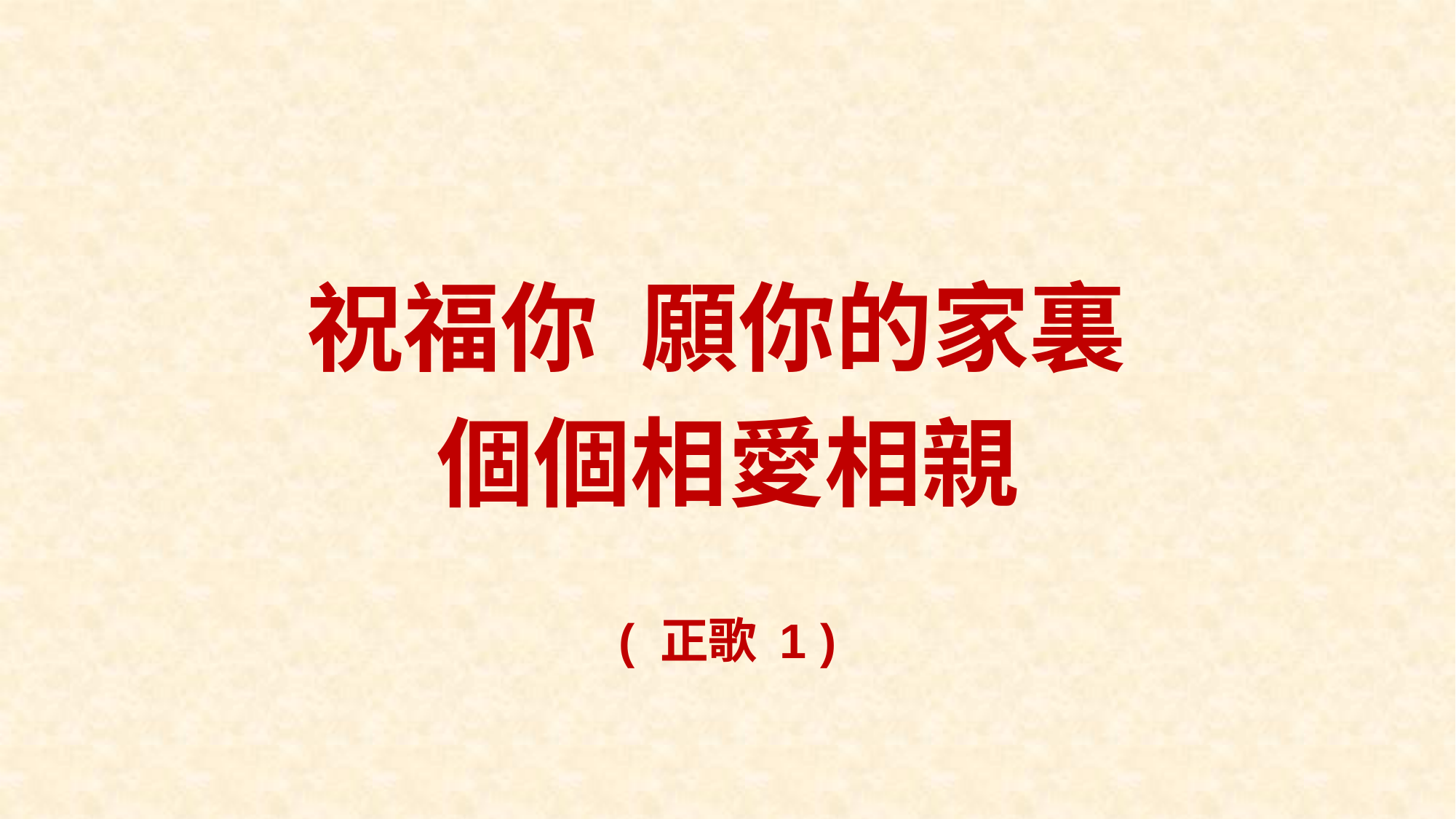

祝福你  願你的家裏
個個相愛相親
( 正歌 1 )